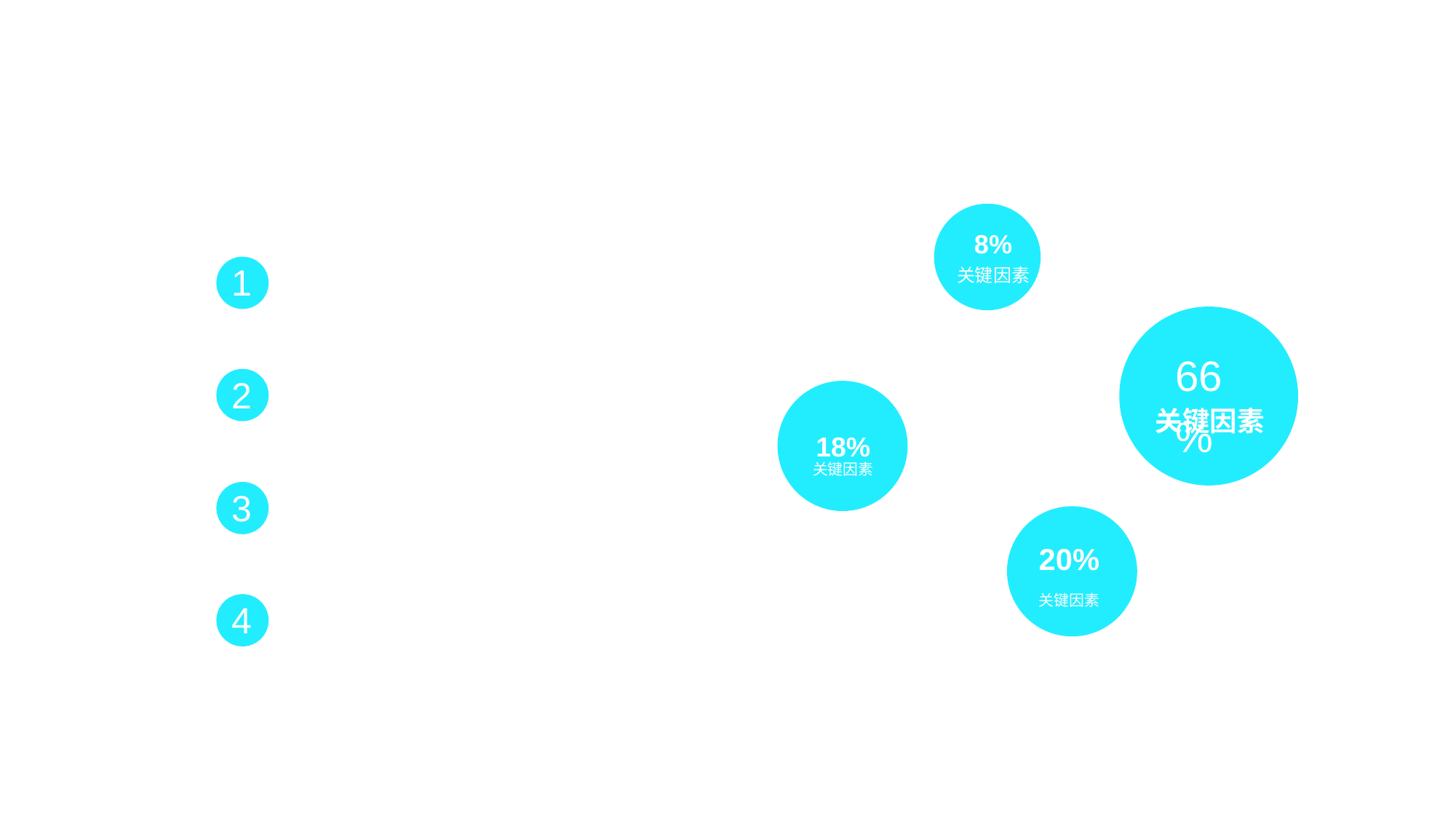

输入本页标题内容

8%
输入您的小标题
关键因素

1
Lorem ipsum dolor sit amet, no pri modo agam facer timeam adolescens

Lorem ipsum dolor sit amet, no pri modo agam facer timeam adolescens
66%
输入您的小标题

2
关键因素

Lorem ipsum dolor sit amet, no pri modo agam facer timeam adolescens
18%
关键因素
输入您的小标题

3
Lorem ipsum dolor sit amet, no pri modo agam facer timeam adolescens

Lorem ipsum dolor sit amet, no pri modo agam facer timeam adolescens
Lorem ipsum dolor sit amet, no pri modo agam facer timeam adolescens
20%
关键因素
输入您的小标题

4
Lorem ipsum dolor sit amet, no pri modo agam facer timeam adolescens
Lorem ipsum dolor sit amet, no pri modo agam facer timeam adolescens